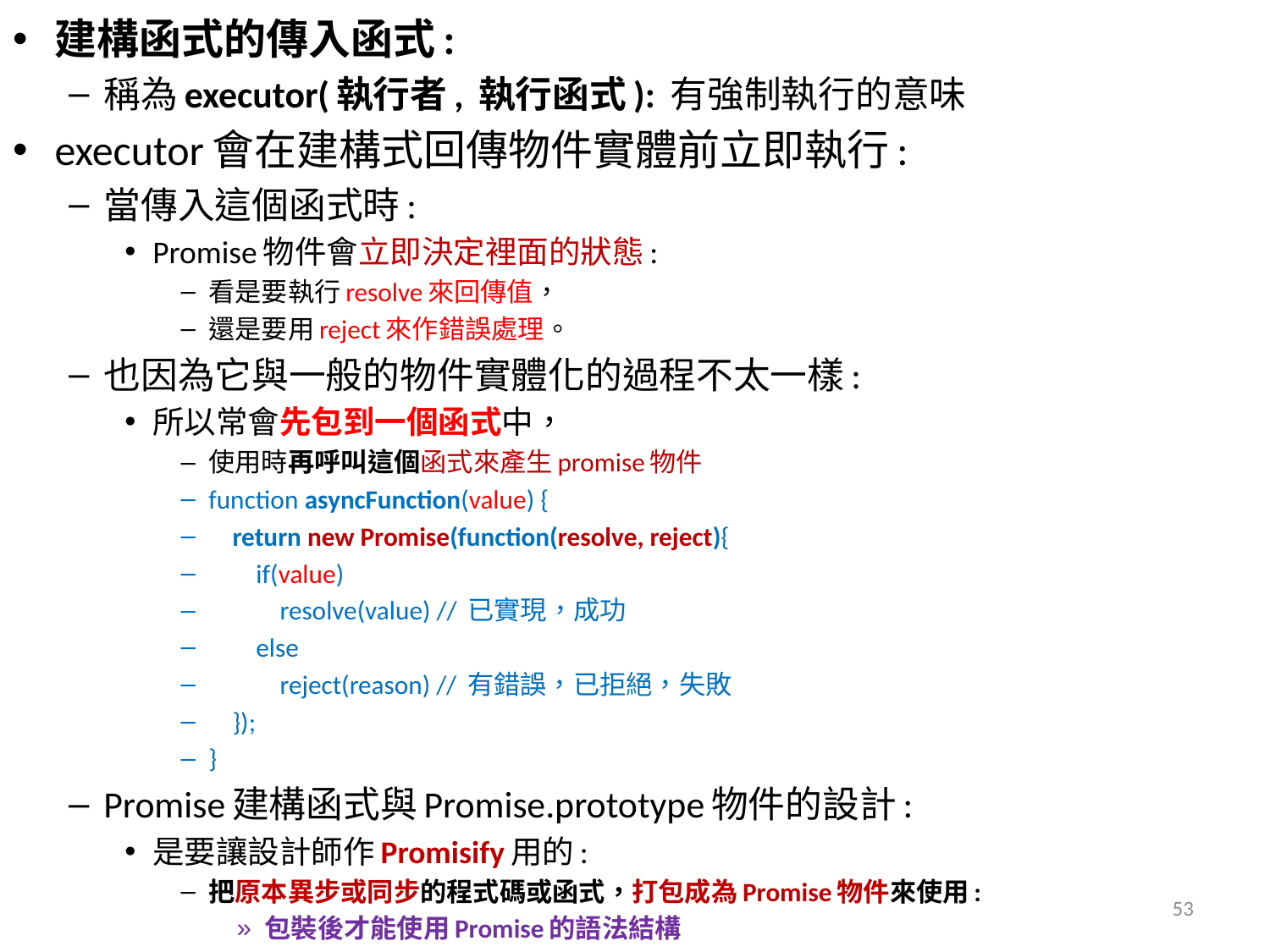

建構函式的傳入函式:
稱為executor(執行者, 執行函式): 有強制執行的意味
executor會在建構式回傳物件實體前立即執行:
當傳入這個函式時:
Promise物件會立即決定裡面的狀態:
看是要執行resolve來回傳值，
還是要用reject來作錯誤處理。
也因為它與一般的物件實體化的過程不太一樣:
所以常會先包到一個函式中，
使用時再呼叫這個函式來產生promise物件
function asyncFunction(value) {
    return new Promise(function(resolve, reject){
        if(value)
            resolve(value) // 已實現，成功
        else
            reject(reason) // 有錯誤，已拒絕，失敗
    });
}
Promise建構函式與Promise.prototype物件的設計:
是要讓設計師作Promisify用的:
把原本異步或同步的程式碼或函式，打包成為Promise物件來使用:
包裝後才能使用Promise的語法結構
53